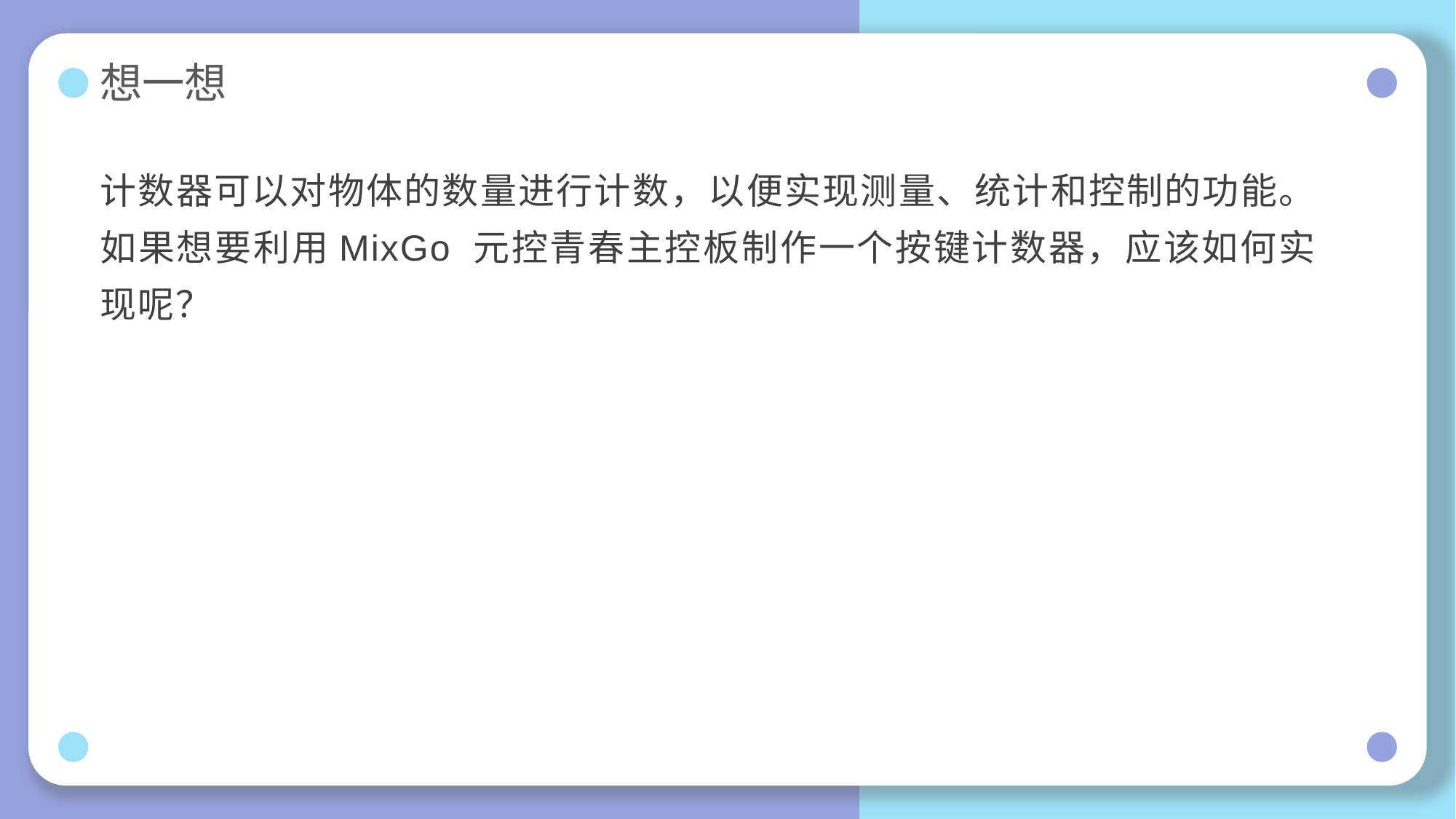

# 想一想
计数器可以对物体的数量进行计数，以便实现测量、统计和控制的功能。如果想要利用MixGo 元控青春主控板制作一个按键计数器，应该如何实现呢？